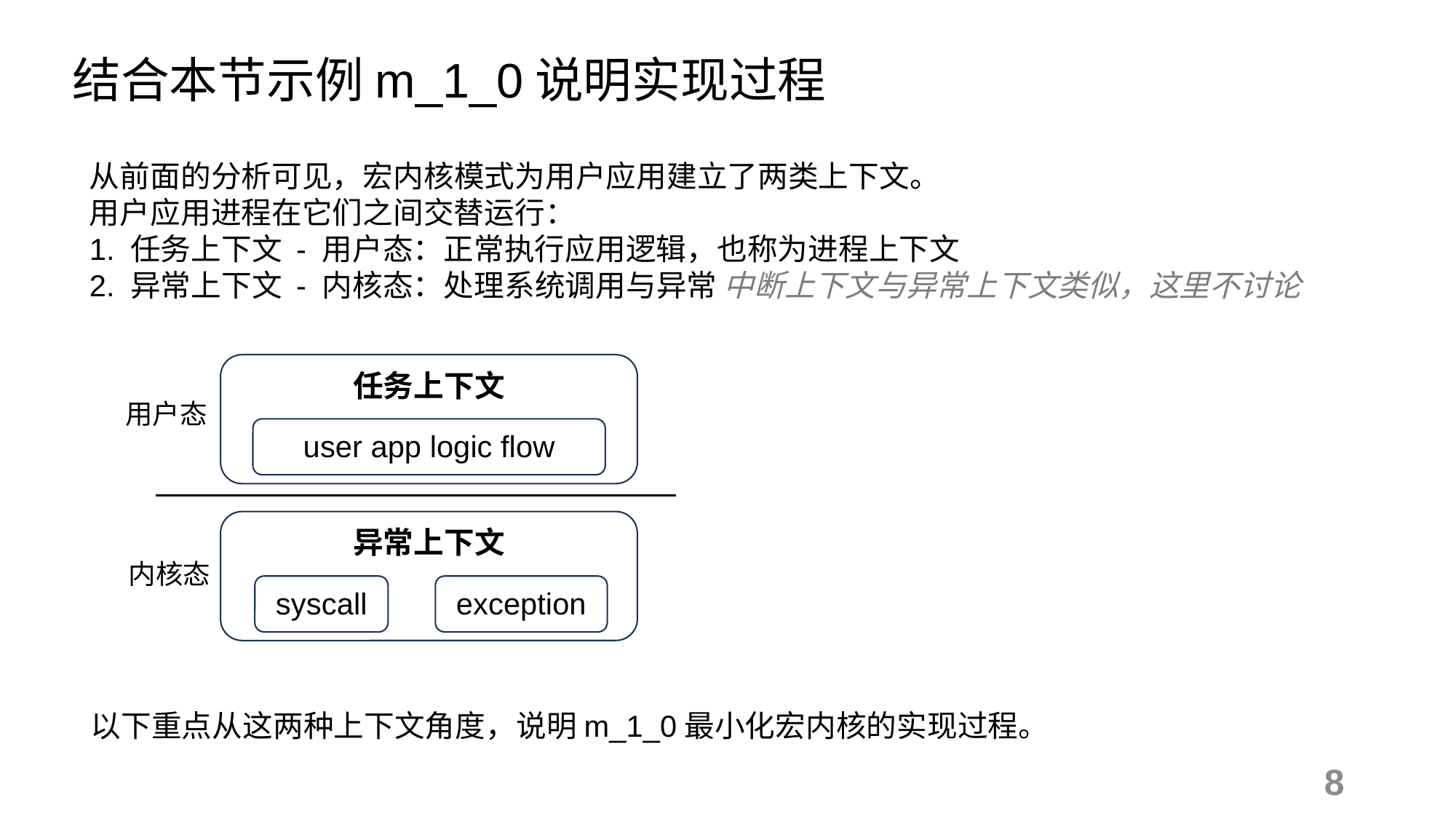

结合本节示例m_1_0说明实现过程
从前面的分析可见，宏内核模式为用户应用建立了两类上下文。
用户应用进程在它们之间交替运行：
1. 任务上下文 - 用户态：正常执行应用逻辑，也称为进程上下文
2. 异常上下文 - 内核态：处理系统调用与异常 中断上下文与异常上下文类似，这里不讨论
任务上下文
用户态
user app logic flow
异常上下文
内核态
syscall
exception
以下重点从这两种上下文角度，说明m_1_0最小化宏内核的实现过程。
8